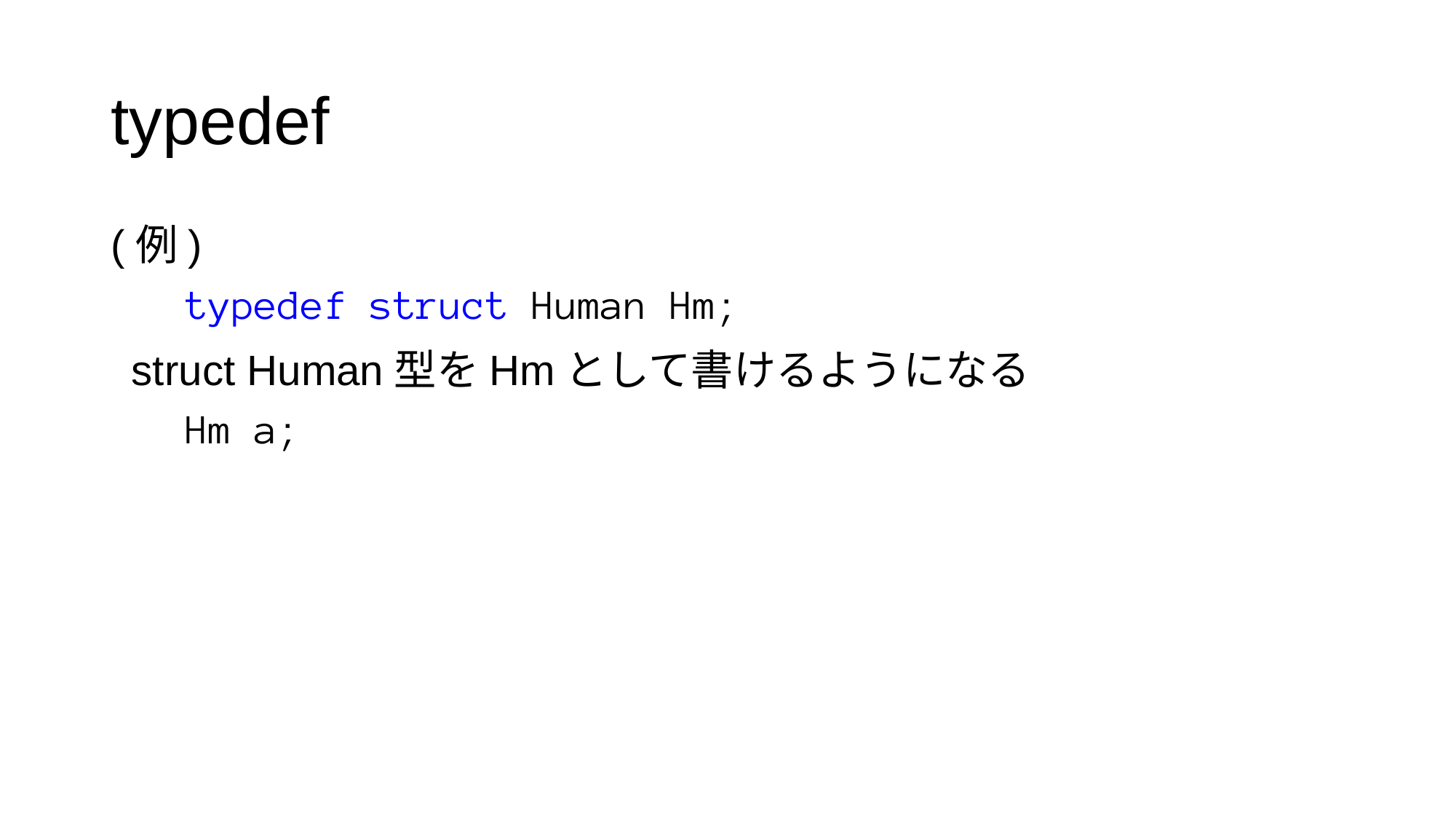

# typedef
(例)
typedef struct Human Hm;
struct Human型をHmとして書けるようになる
Hm a;